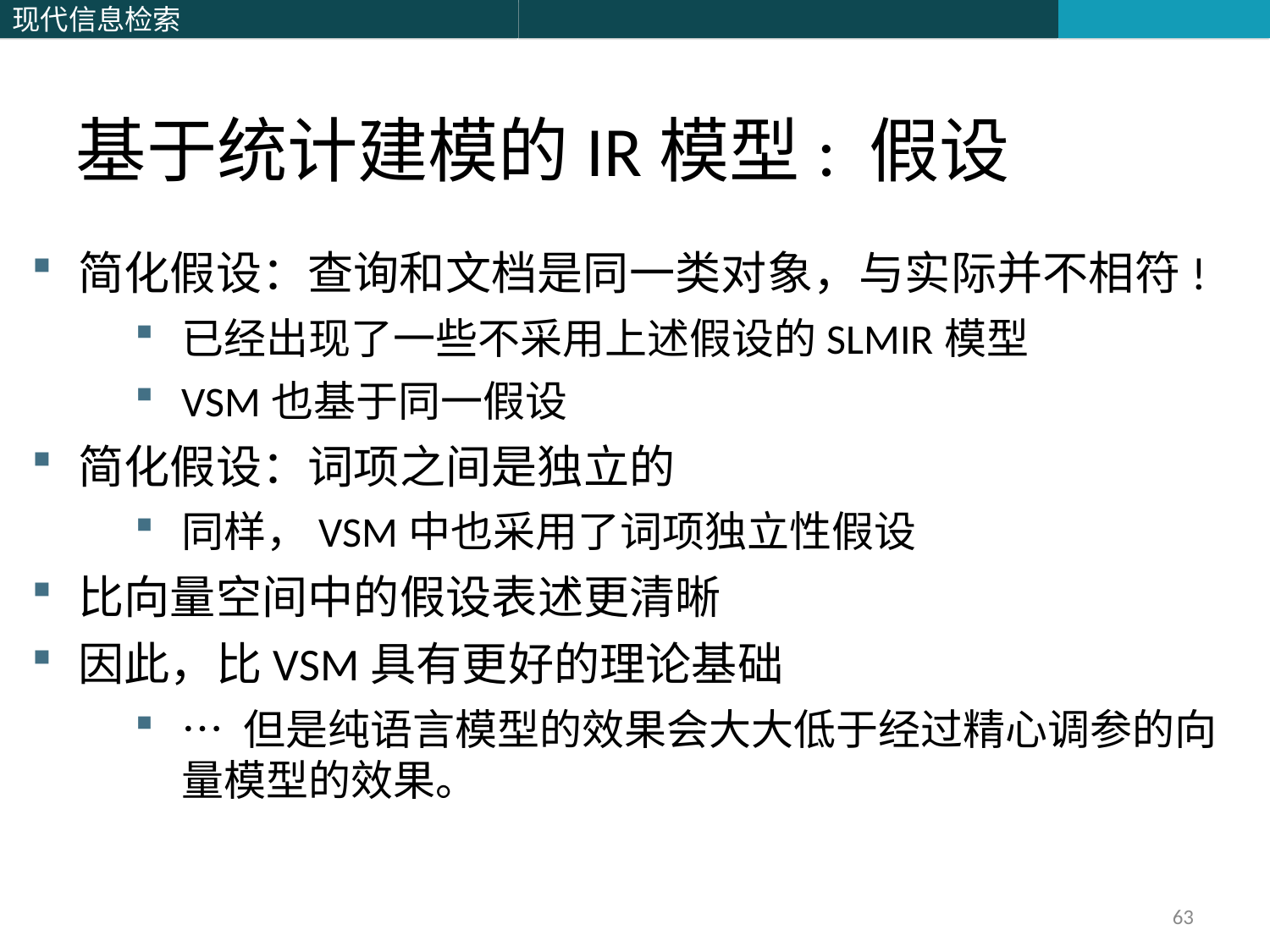

基于统计建模的IR模型: 假设
简化假设：查询和文档是同一类对象，与实际并不相符!
已经出现了一些不采用上述假设的SLMIR模型
VSM也基于同一假设
简化假设：词项之间是独立的
同样，VSM中也采用了词项独立性假设
比向量空间中的假设表述更清晰
因此，比VSM具有更好的理论基础
… 但是纯语言模型的效果会大大低于经过精心调参的向量模型的效果。
63